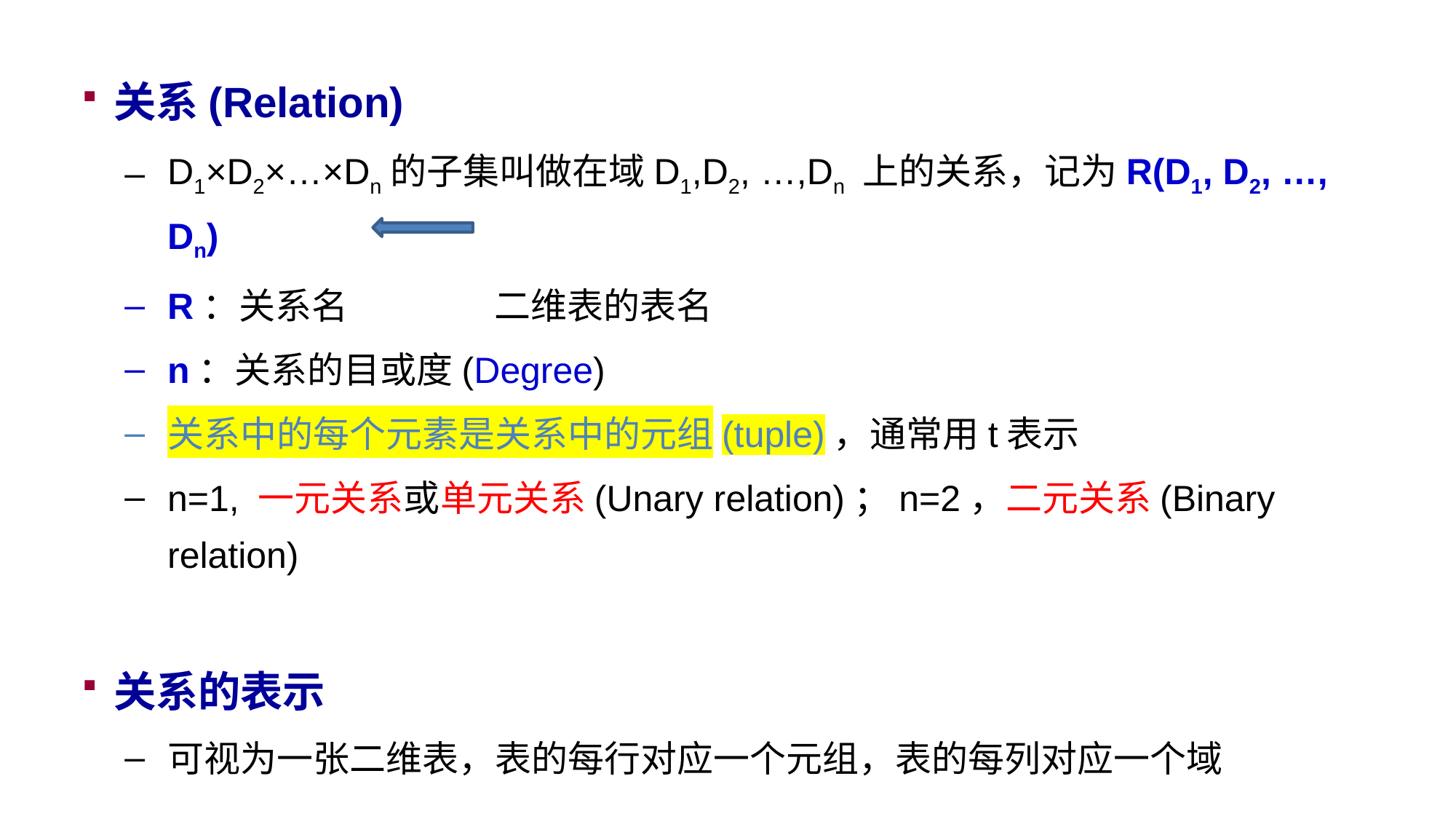

关系(Relation)
D1×D2×…×Dn的子集叫做在域D1,D2, …,Dn上的关系，记为R(D1, D2, …, Dn)
R：关系名                  二维表的表名
n：关系的目或度(Degree)
关系中的每个元素是关系中的元组(tuple)，通常用t表示
n=1, 一元关系或单元关系(Unary relation)；n=2，二元关系(Binary relation)

关系的表示
可视为一张二维表，表的每行对应一个元组，表的每列对应一个域

9